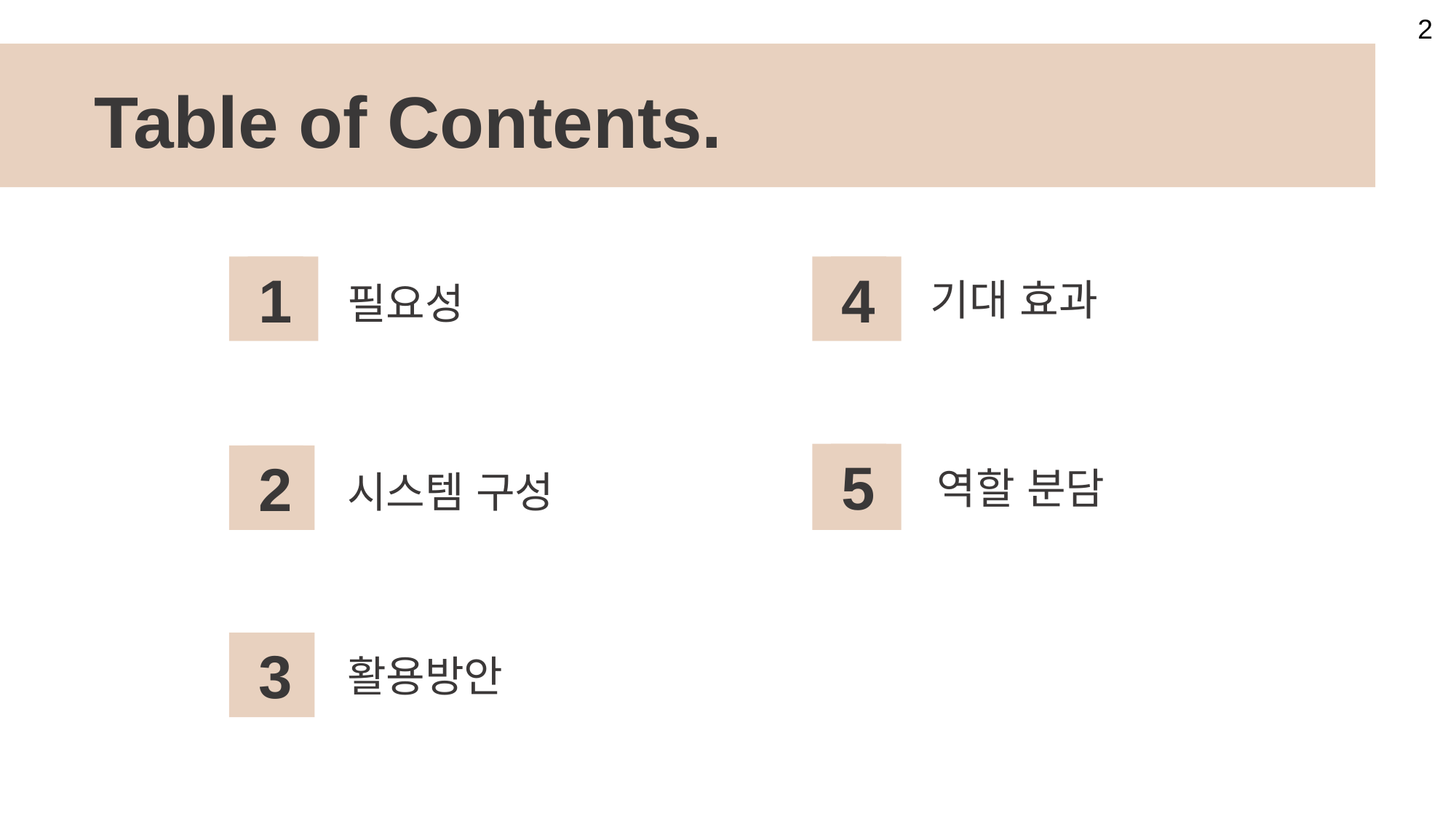

2

Table of Contents.

1
필요성

4
기대 효과

5
역할 분담

2
시스템 구성

3
활용방안